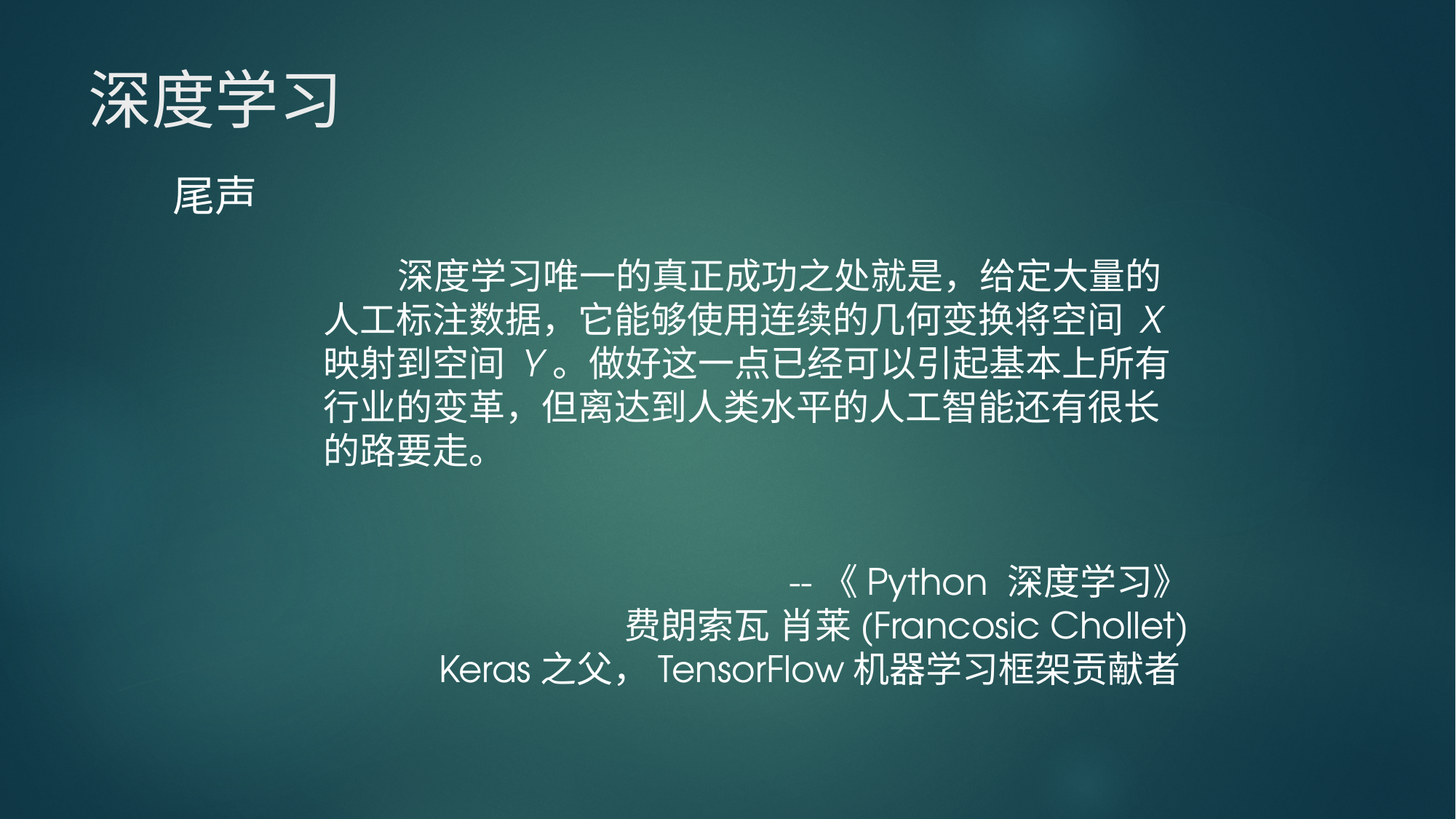

# 深度学习
尾声
        深度学习唯一的真正成功之处就是，给定大量的人工标注数据，它能够使用连续的几何变换将空间 X 映射到空间 Y。做好这一点已经可以引起基本上所有行业的变革，但离达到人类水平的人工智能还有很长的路要走。

--《Python 深度学习》
费朗索瓦 肖莱(Francosic Chollet)
Keras之父，TensorFlow机器学习框架贡献者